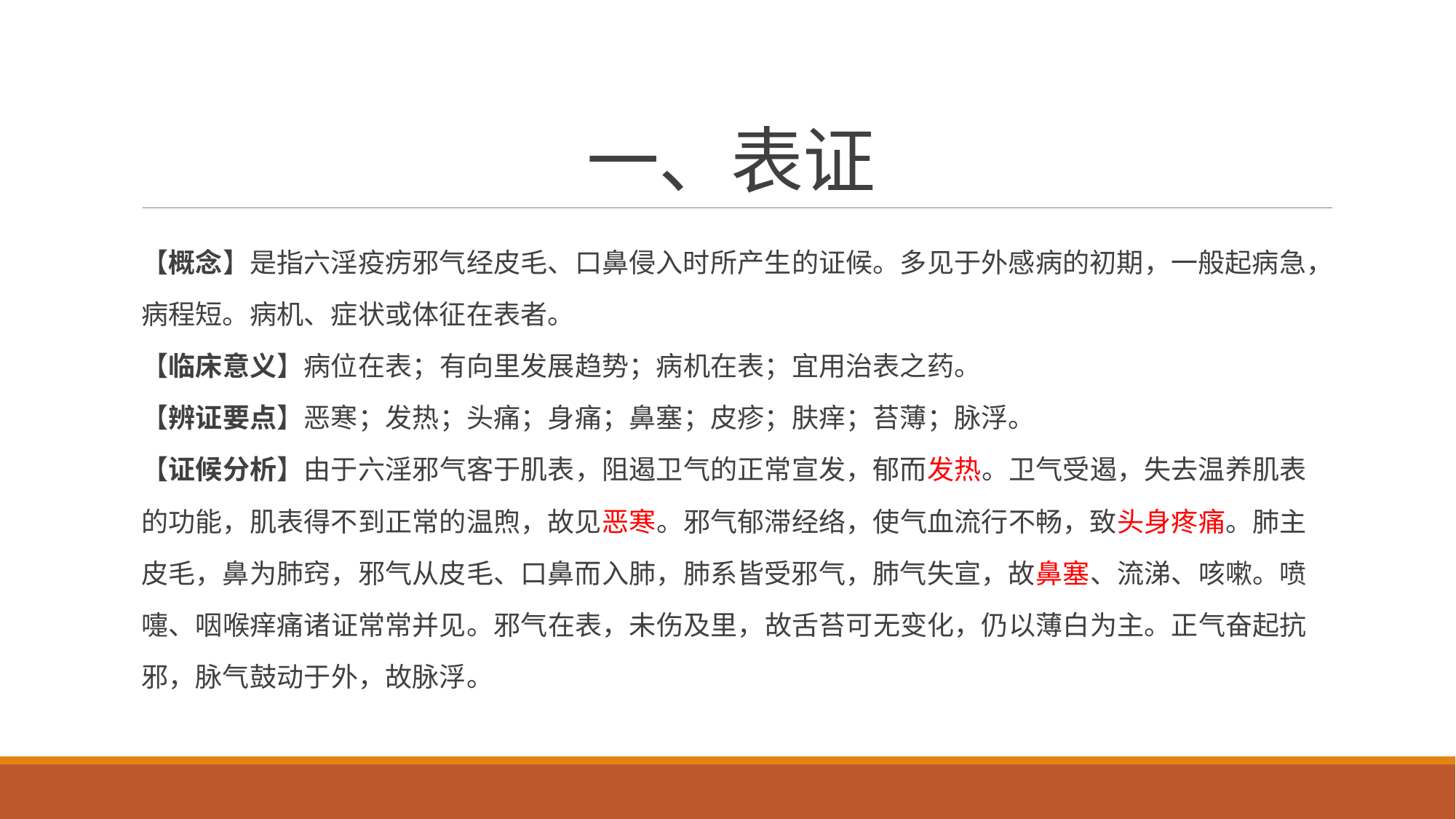

# 一、表证
【概念】是指六淫疫疠邪气经皮毛、口鼻侵入时所产生的证候。多见于外感病的初期，一般起病急，病程短。病机、症状或体征在表者。
【临床意义】病位在表；有向里发展趋势；病机在表；宜用治表之药。
【辨证要点】恶寒；发热；头痛；身痛；鼻塞；皮疹；肤痒；苔薄；脉浮。
【证候分析】由于六淫邪气客于肌表，阻遏卫气的正常宣发，郁而发热。卫气受遏，失去温养肌表的功能，肌表得不到正常的温煦，故见恶寒。邪气郁滞经络，使气血流行不畅，致头身疼痛。肺主皮毛，鼻为肺窍，邪气从皮毛、口鼻而入肺，肺系皆受邪气，肺气失宣，故鼻塞、流涕、咳嗽。喷嚏、咽喉痒痛诸证常常并见。邪气在表，未伤及里，故舌苔可无变化，仍以薄白为主。正气奋起抗邪，脉气鼓动于外，故脉浮。